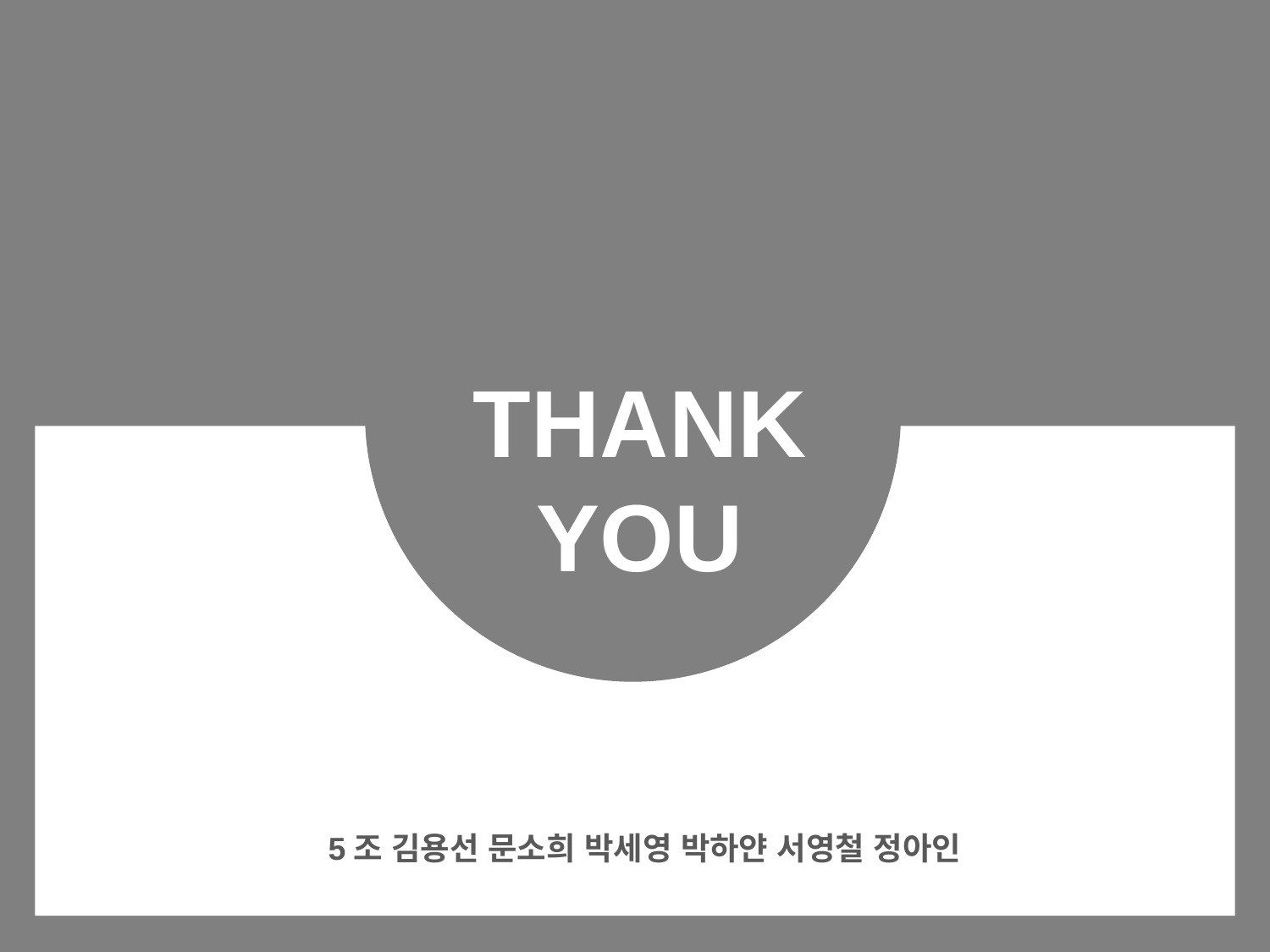

THANK
YOU

5조 김용선 문소희 박세영 박하얀 서영철 정아인